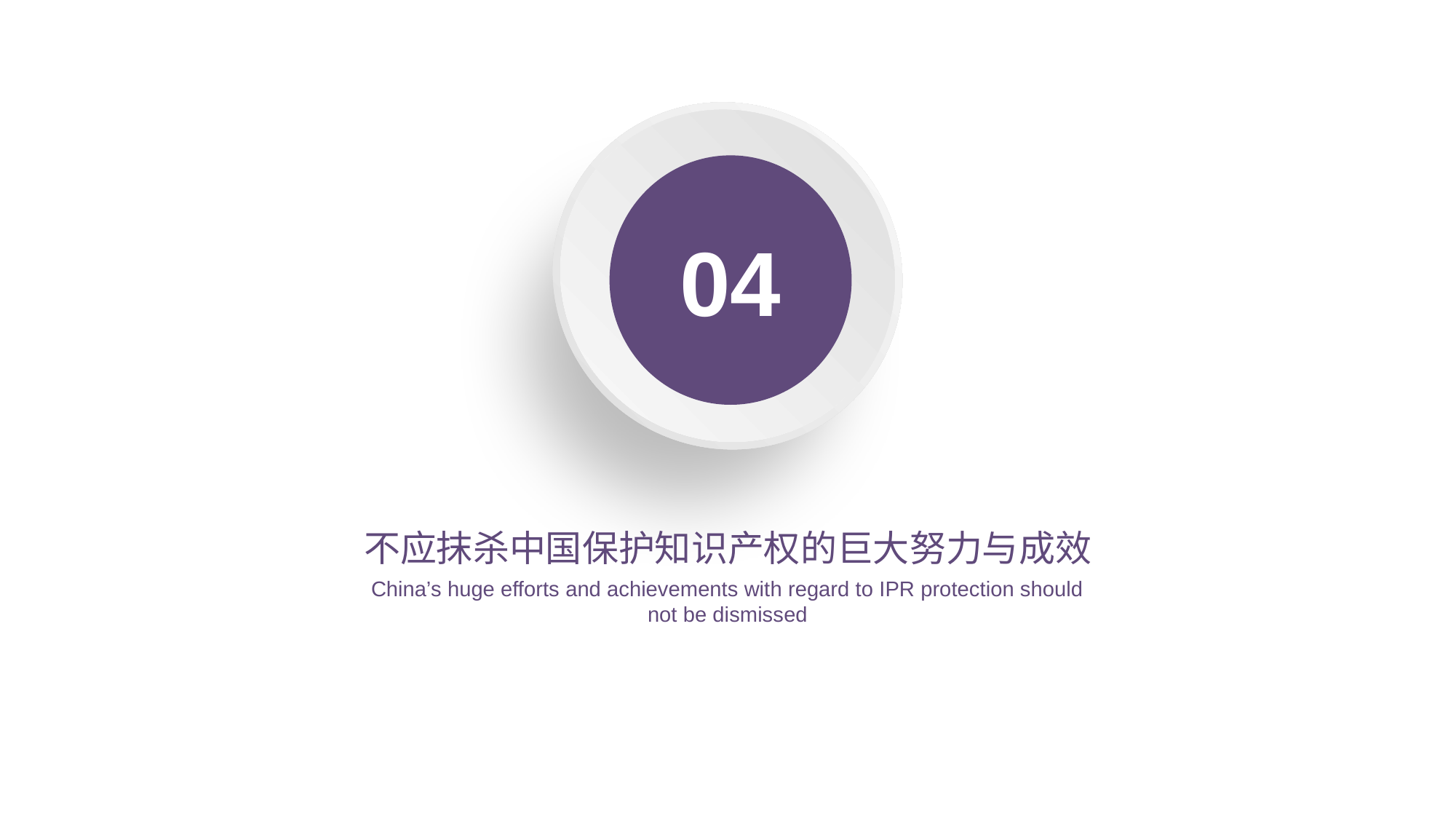

04
不应抹杀中国保护知识产权的巨大努力与成效
China’s huge efforts and achievements with regard to IPR protection should not be dismissed